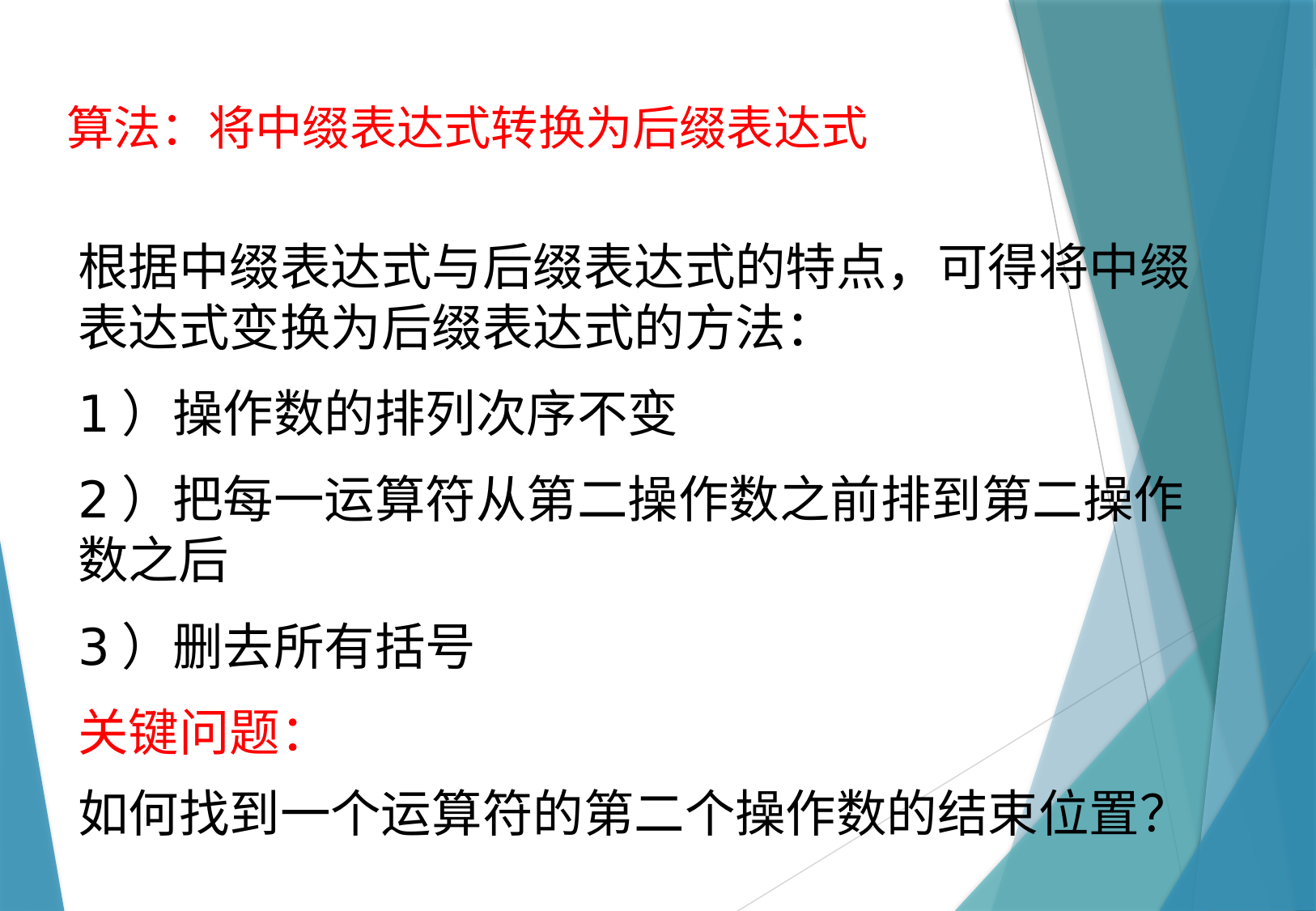

算法：将中缀表达式转换为后缀表达式
根据中缀表达式与后缀表达式的特点，可得将中缀表达式变换为后缀表达式的方法：
1）操作数的排列次序不变
2）把每一运算符从第二操作数之前排到第二操作数之后
3）删去所有括号
关键问题：
如何找到一个运算符的第二个操作数的结束位置？